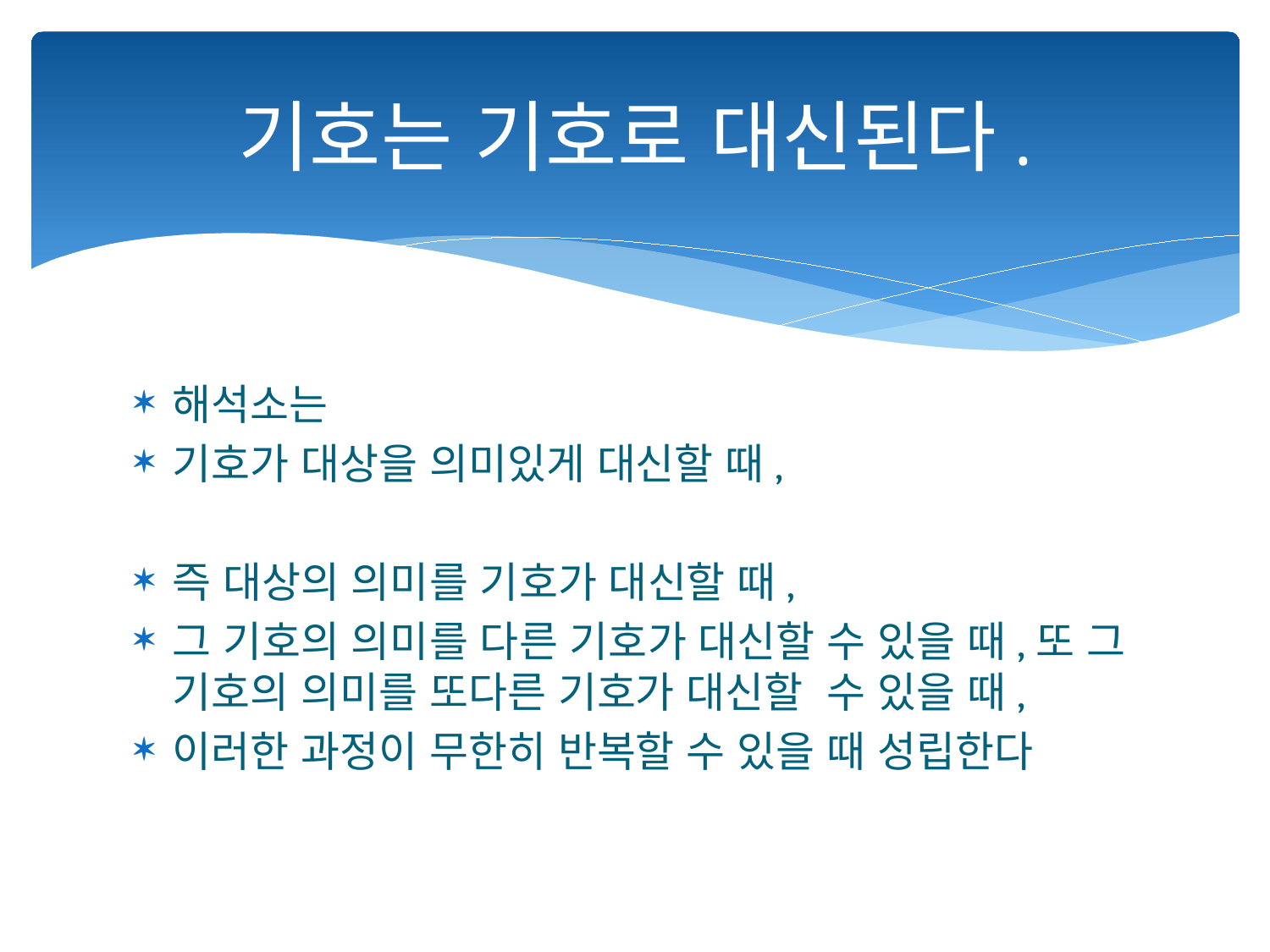

# 기호는 기호로 대신된다.
해석소는
기호가 대상을 의미있게 대신할 때,

즉 대상의 의미를 기호가 대신할 때,
그 기호의 의미를 다른 기호가 대신할 수 있을 때,또 그 기호의 의미를 또다른 기호가 대신할  수 있을 때,
이러한 과정이 무한히 반복할 수 있을 때 성립한다